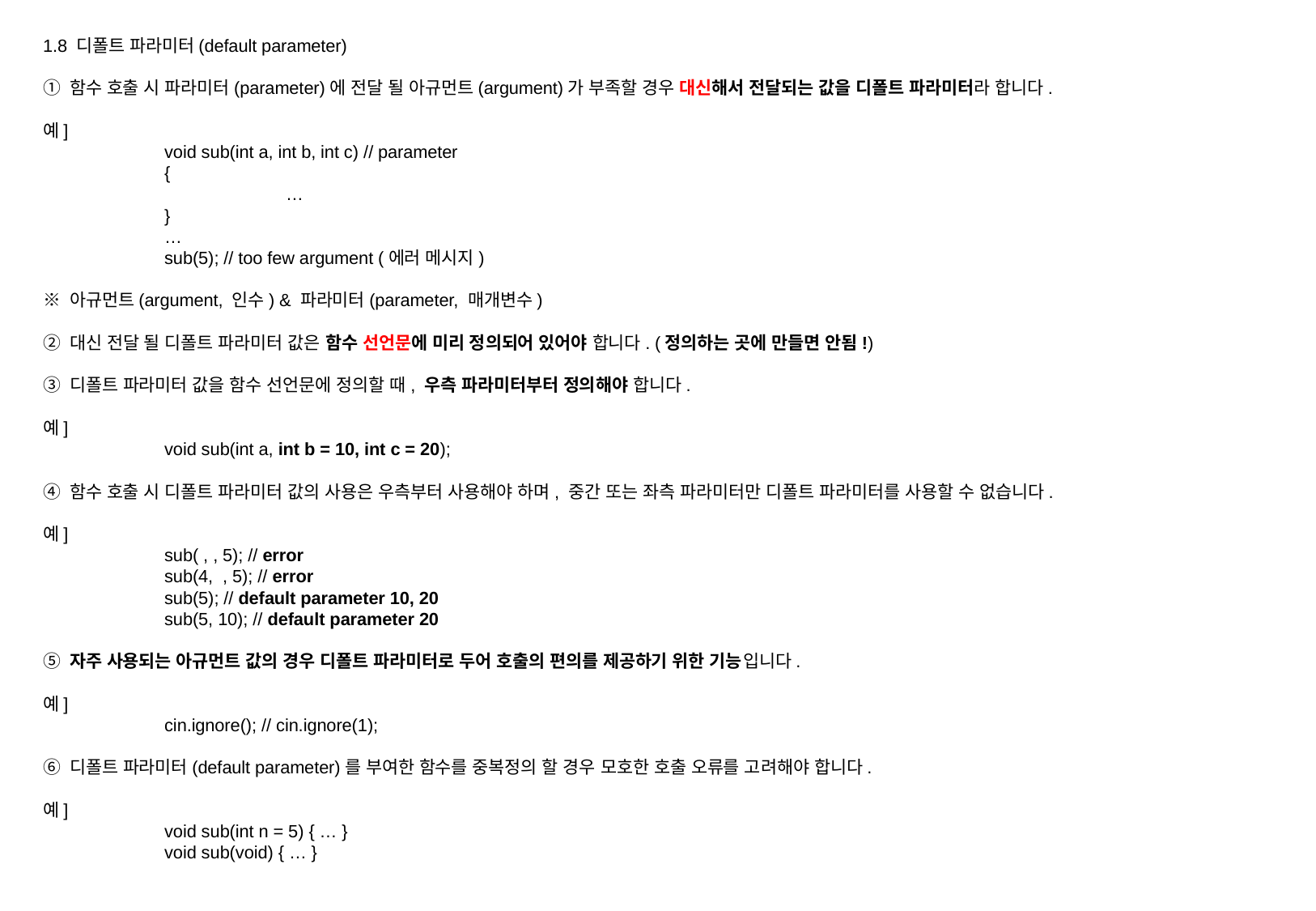

1.8 디폴트 파라미터(default parameter)

① 함수 호출 시 파라미터(parameter)에 전달 될 아규먼트(argument)가 부족할 경우 대신해서 전달되는 값을 디폴트 파라미터라 합니다.

예]
	void sub(int a, int b, int c) // parameter
	{
		…
	}
	…
	sub(5); // too few argument (에러 메시지)

※ 아규먼트(argument, 인수) & 파라미터(parameter, 매개변수)

② 대신 전달 될 디폴트 파라미터 값은 함수 선언문에 미리 정의되어 있어야 합니다. (정의하는 곳에 만들면 안됨!)

③ 디폴트 파라미터 값을 함수 선언문에 정의할 때, 우측 파라미터부터 정의해야 합니다.

예]
	void sub(int a, int b = 10, int c = 20);

④ 함수 호출 시 디폴트 파라미터 값의 사용은 우측부터 사용해야 하며, 중간 또는 좌측 파라미터만 디폴트 파라미터를 사용할 수 없습니다.

예]
	sub( , , 5); // error
	sub(4,  , 5); // error
	sub(5); // default parameter 10, 20
	sub(5, 10); // default parameter 20

⑤ 자주 사용되는 아규먼트 값의 경우 디폴트 파라미터로 두어 호출의 편의를 제공하기 위한 기능입니다.

예]
	cin.ignore(); // cin.ignore(1);

⑥ 디폴트 파라미터(default parameter)를 부여한 함수를 중복정의 할 경우 모호한 호출 오류를 고려해야 합니다.

예]
	void sub(int n = 5) { … }
	void sub(void) { … }